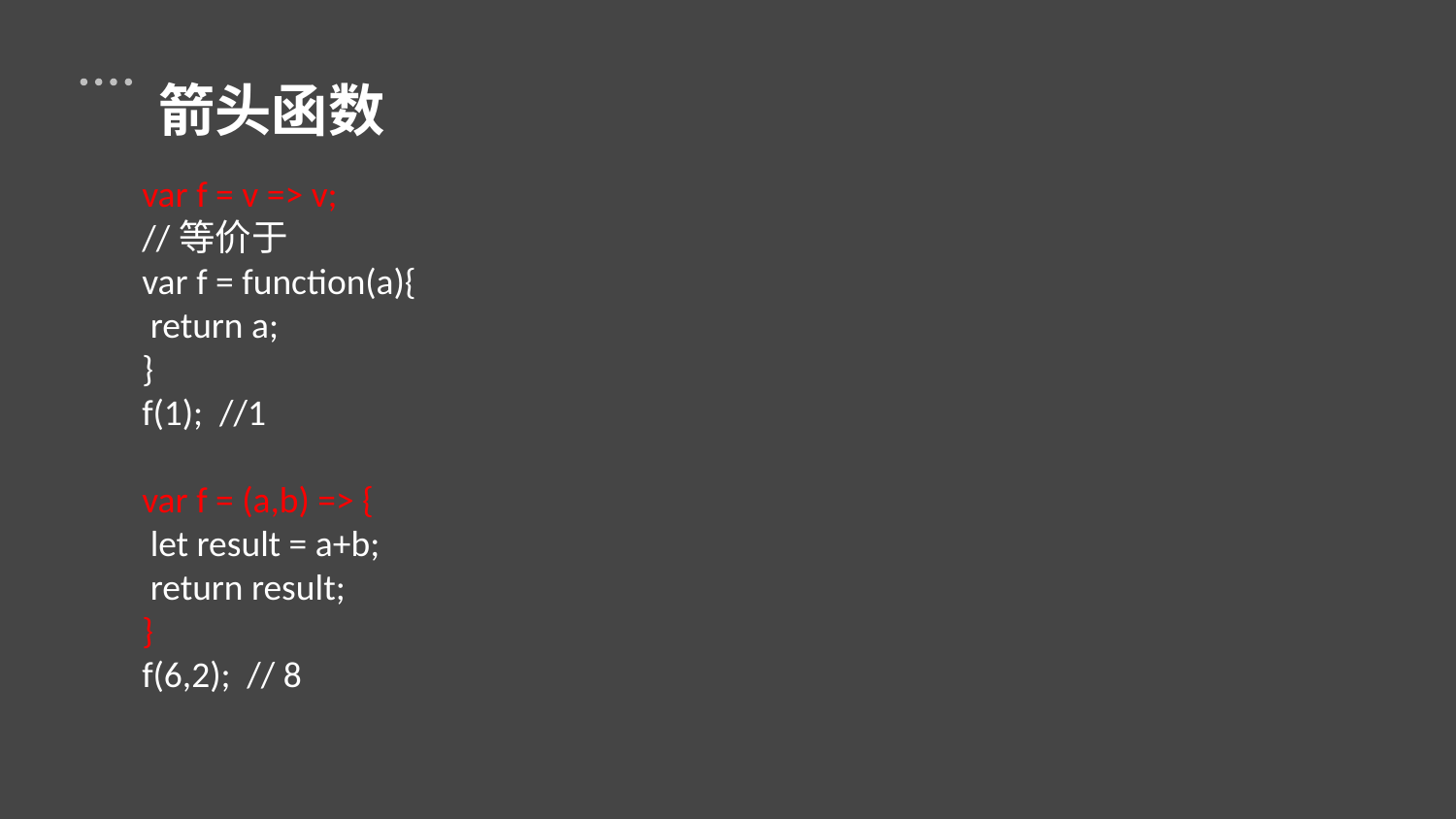

箭头函数
var f = v => v;
//等价于
var f = function(a){
 return a;
}
f(1);  //1

var f = (a,b) => {
 let result = a+b;
 return result;
}
f(6,2);  // 8